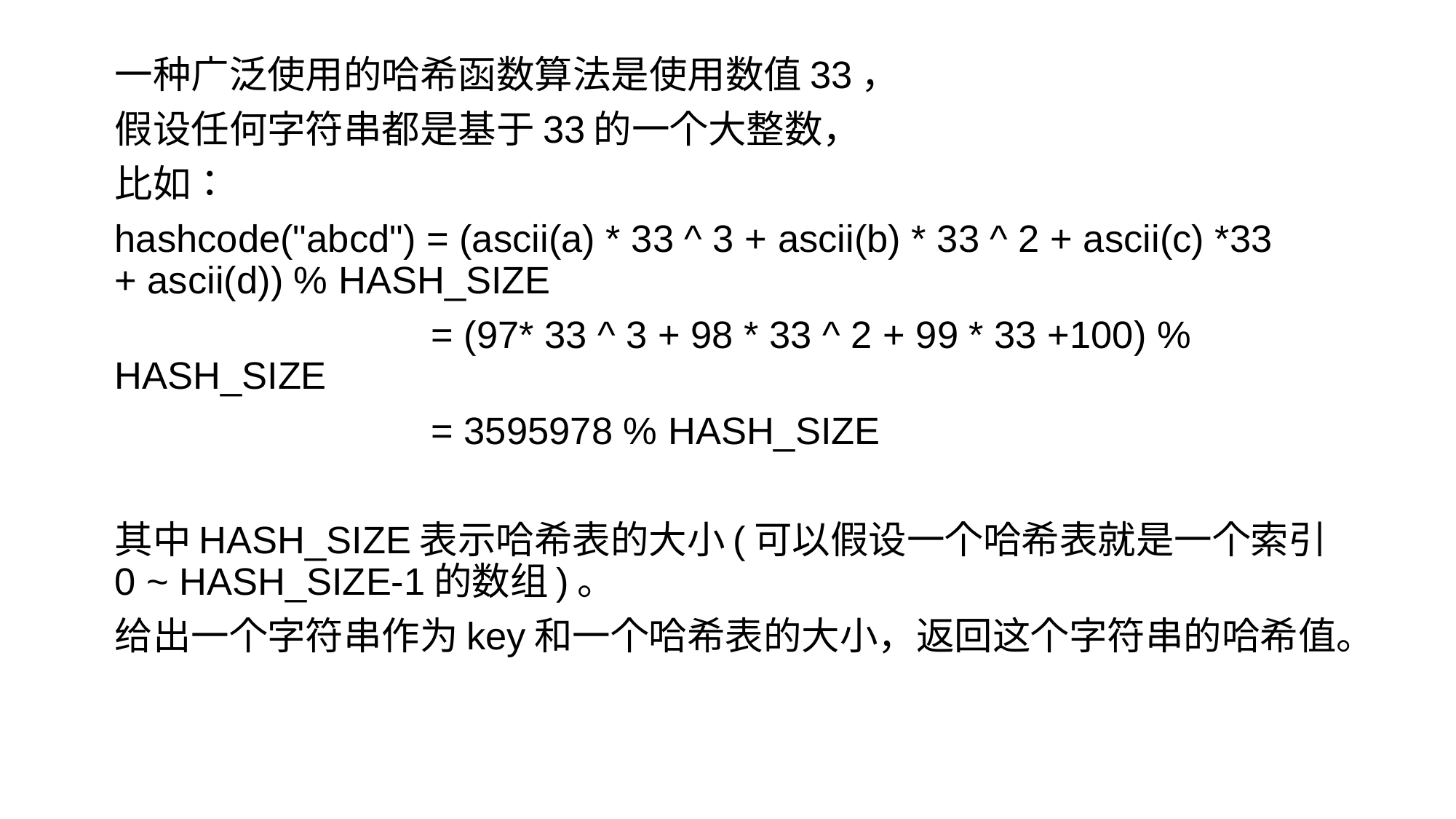

一种广泛使用的哈希函数算法是使用数值33，
假设任何字符串都是基于33的一个大整数，
比如：
hashcode("abcd") = (ascii(a) * 33 ^ 3 + ascii(b) * 33 ^ 2 + ascii(c) *33 + ascii(d)) % HASH_SIZE
                              = (97* 33 ^ 3 + 98 * 33 ^ 2 + 99 * 33 +100) % HASH_SIZE
                              = 3595978 % HASH_SIZE

其中HASH_SIZE表示哈希表的大小(可以假设一个哈希表就是一个索引0 ~ HASH_SIZE-1的数组)。
给出一个字符串作为key和一个哈希表的大小，返回这个字符串的哈希值。